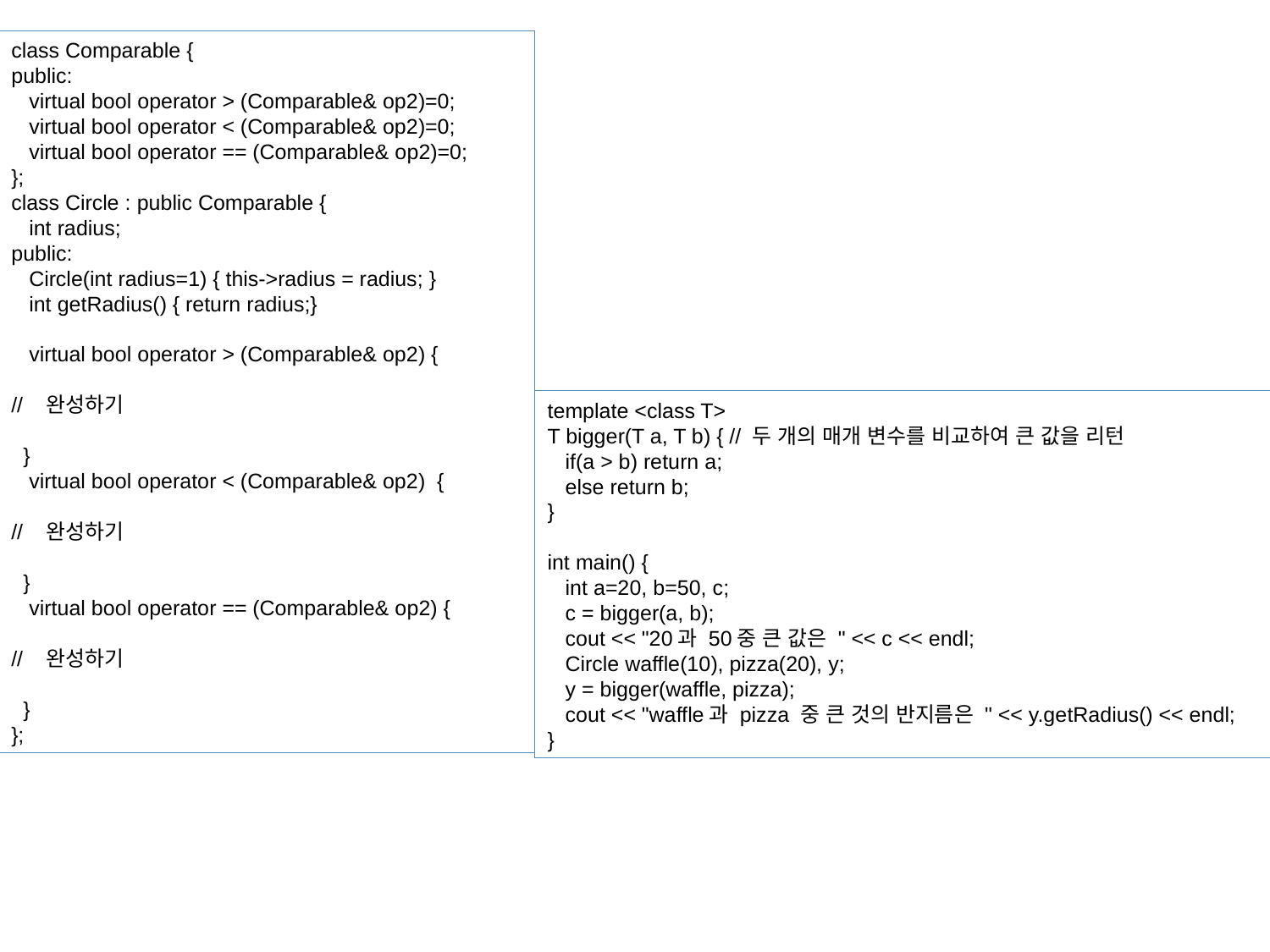

class Comparable {
public:
   virtual bool operator > (Comparable& op2)=0;
   virtual bool operator < (Comparable& op2)=0;
   virtual bool operator == (Comparable& op2)=0;
};
class Circle : public Comparable {
   int radius;
public:
   Circle(int radius=1) { this->radius = radius; }
   int getRadius() { return radius;}

   virtual bool operator > (Comparable& op2) {

//   완성하기

  }
   virtual bool operator < (Comparable& op2)  {

//   완성하기

  }
   virtual bool operator == (Comparable& op2) {

//   완성하기

  }
};
8
template <class T>
T bigger(T a, T b) { // 두 개의 매개 변수를 비교하여 큰 값을 리턴
   if(a > b) return a;
   else return b;
}

int main() {
   int a=20, b=50, c;
   c = bigger(a, b);
   cout << "20과 50중 큰 값은 " << c << endl;
   Circle waffle(10), pizza(20), y;
   y = bigger(waffle, pizza);
   cout << "waffle과 pizza 중 큰 것의 반지름은 " << y.getRadius() << endl;
}